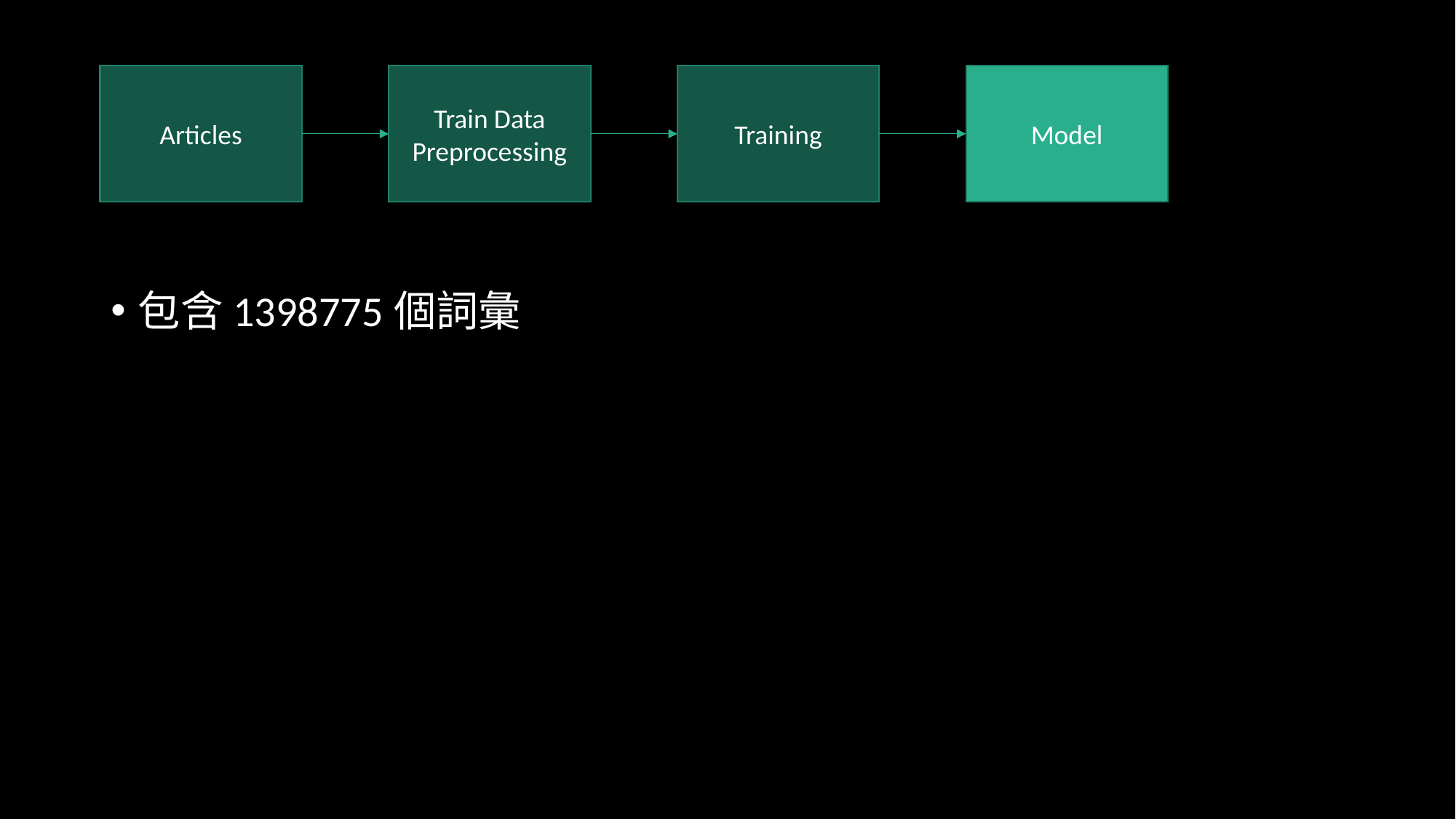

#
Training
Model
Train Data
Preprocessing
Articles

包含1398775個詞彙